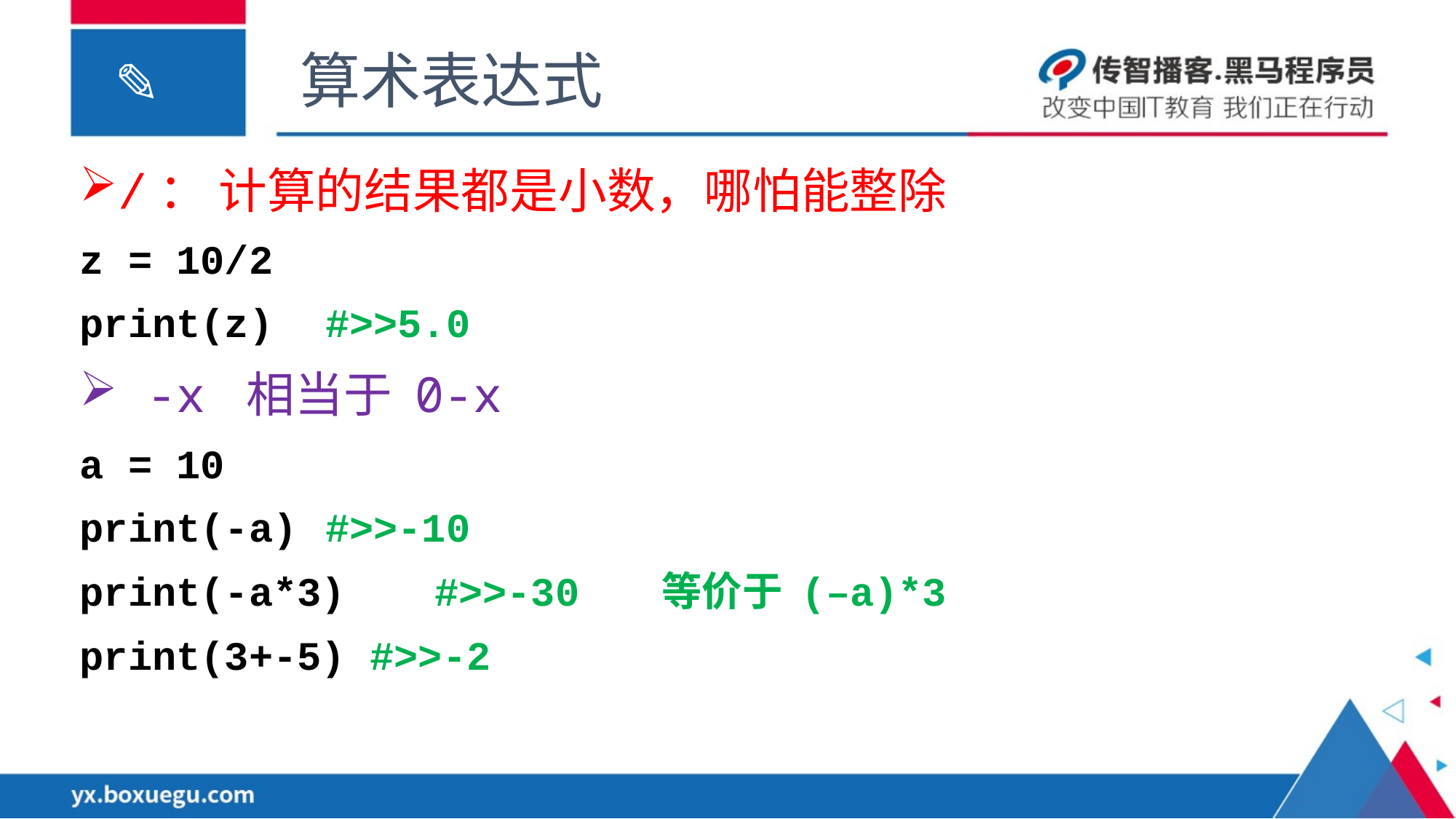

算术表达式
/： 计算的结果都是小数，哪怕能整除
z = 10/2
print(z)	#>>5.0
 -x 相当于 0-x
a = 10
print(-a)	#>>-10
print(-a*3)	#>>-30   等价于 (–a)*3
print(3+-5) #>>-2